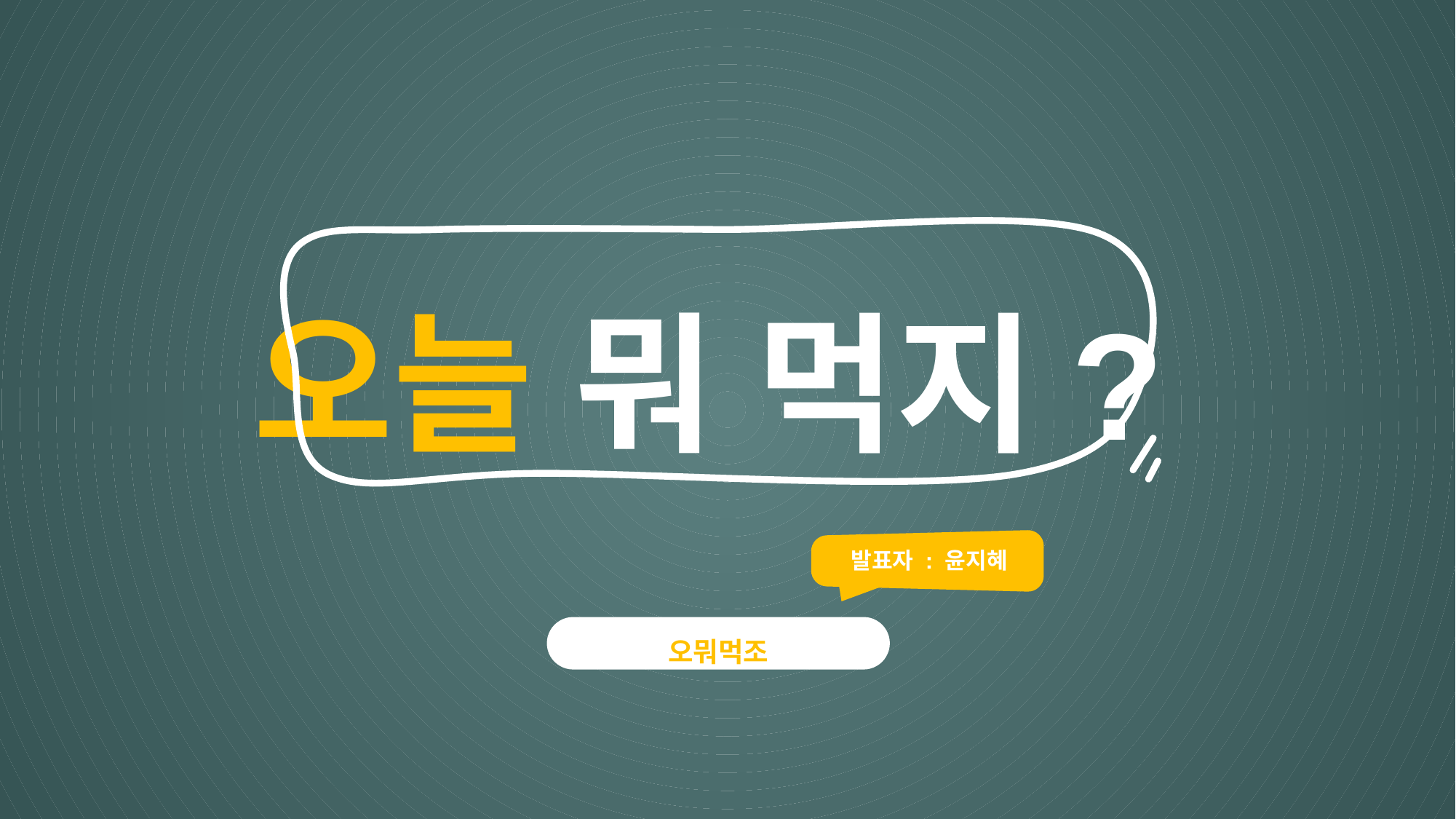

오늘 뭐 먹지?

발표자 : 윤지혜

오뭐먹조